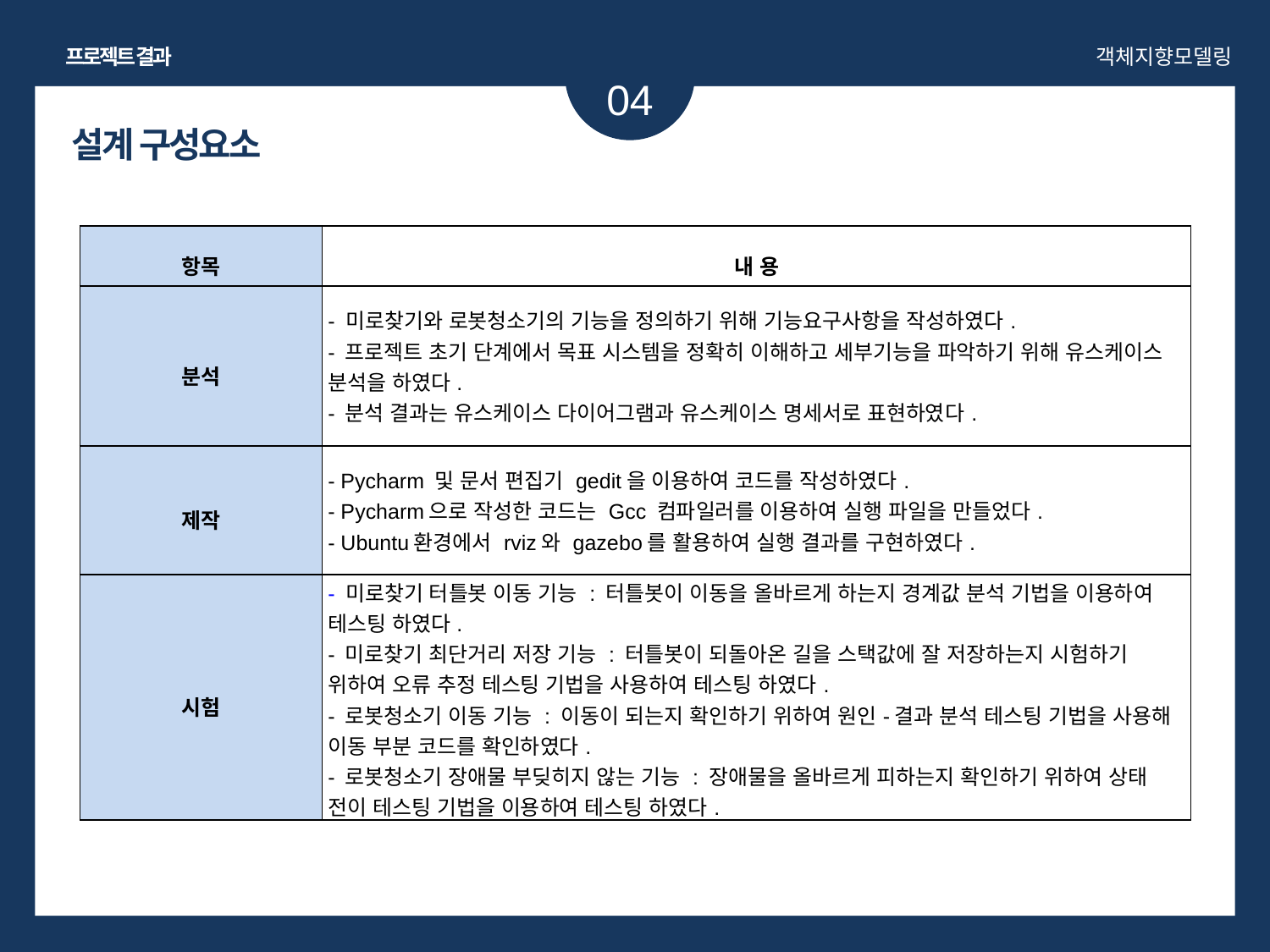

프로젝트 결과
객체지향모델링
04

설계 구성요소

| 항목 | 내 용 |
| --- | --- |
| 분석 | - 미로찾기와 로봇청소기의 기능을 정의하기 위해 기능요구사항을 작성하였다. - 프로젝트 초기 단계에서 목표 시스템을 정확히 이해하고 세부기능을 파악하기 위해 유스케이스 분석을 하였다. - 분석 결과는 유스케이스 다이어그램과 유스케이스 명세서로 표현하였다. |
| 제작 | - Pycharm 및 문서 편집기 gedit을 이용하여 코드를 작성하였다. - Pycharm으로 작성한 코드는 Gcc 컴파일러를 이용하여 실행 파일을 만들었다. - Ubuntu환경에서 rviz와 gazebo를 활용하여 실행 결과를 구현하였다. |
| 시험 | - 미로찾기 터틀봇 이동 기능 : 터틀봇이 이동을 올바르게 하는지 경계값 분석 기법을 이용하여 테스팅 하였다. - 미로찾기 최단거리 저장 기능 : 터틀봇이 되돌아온 길을 스택값에 잘 저장하는지 시험하기 위하여 오류 추정 테스팅 기법을 사용하여 테스팅 하였다. - 로봇청소기 이동 기능 : 이동이 되는지 확인하기 위하여 원인-결과 분석 테스팅 기법을 사용해 이동 부분 코드를 확인하였다. - 로봇청소기 장애물 부딪히지 않는 기능 : 장애물을 올바르게 피하는지 확인하기 위하여 상태 전이 테스팅 기법을 이용하여 테스팅 하였다. |